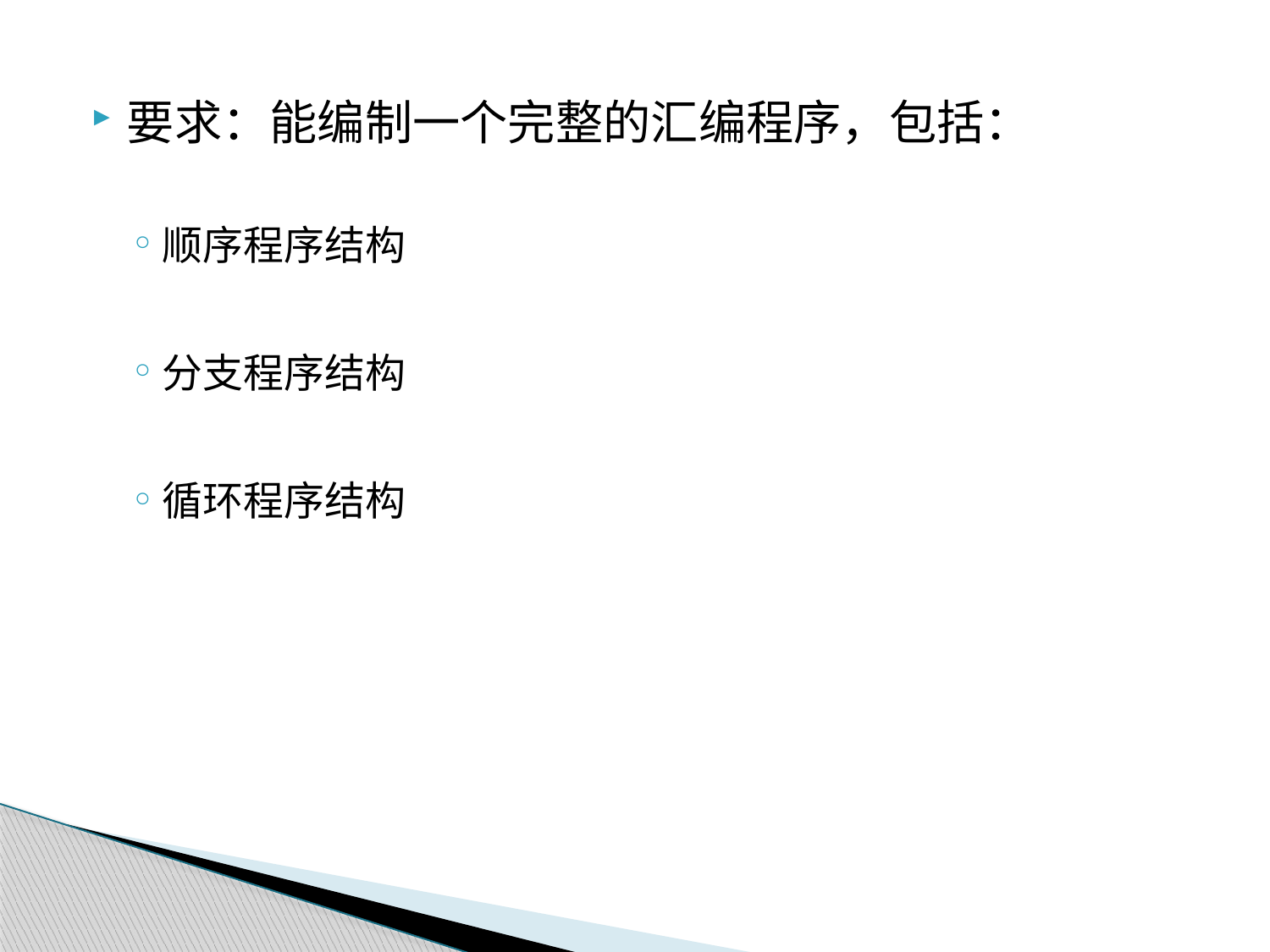

要求：能编制一个完整的汇编程序，包括：

顺序程序结构

分支程序结构

循环程序结构